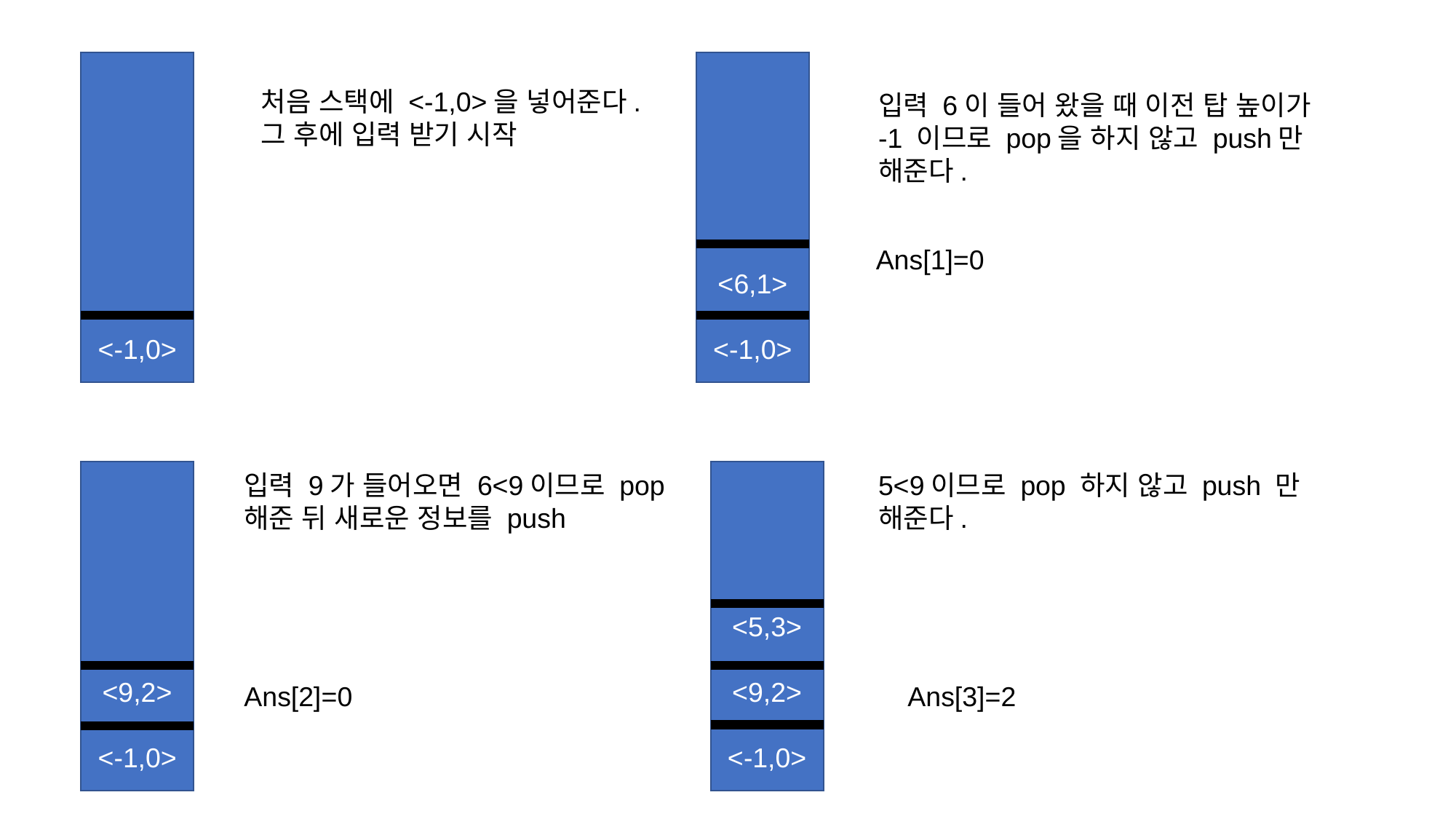

<6,1>

<-1,0>

<-1,0>
처음 스택에 <-1,0>을 넣어준다.
그 후에 입력 받기 시작
입력 6이 들어 왔을 때 이전 탑 높이가 -1 이므로 pop을 하지 않고 push만 해준다.
Ans[1]=0

<5,3>

<9,2>

<-1,0>

<9,2>

<-1,0>
입력 9가 들어오면 6<9이므로 pop해준 뒤 새로운 정보를 push
5<9이므로 pop 하지 않고 push 만 해준다.
Ans[2]=0
Ans[3]=2